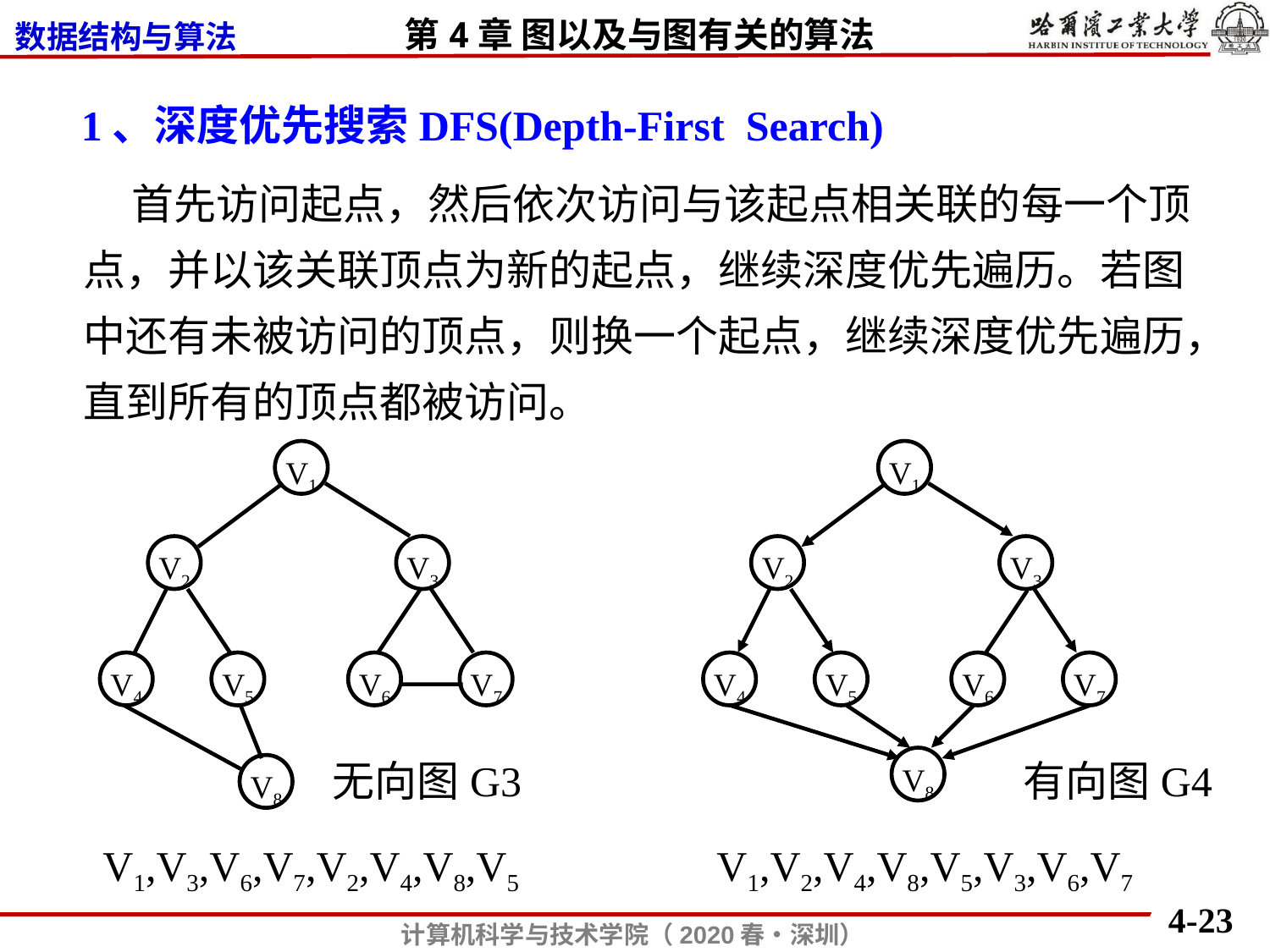

1、深度优先搜索DFS(Depth-First  Search)
    首先访问起点，然后依次访问与该起点相关联的每一个顶点，并以该关联顶点为新的起点，继续深度优先遍历。若图中还有未被访问的顶点，则换一个起点，继续深度优先遍历，直到所有的顶点都被访问。

V1

V2

V3

V4

V5

V6

V7

无向图G3

V8

V1

V2

V3

V4

V5

V6

V7

V8
有向图G4
V1,V3,V6,V7,V2,V4,V8,V5
V1,V2,V4,V8,V5,V3,V6,V7